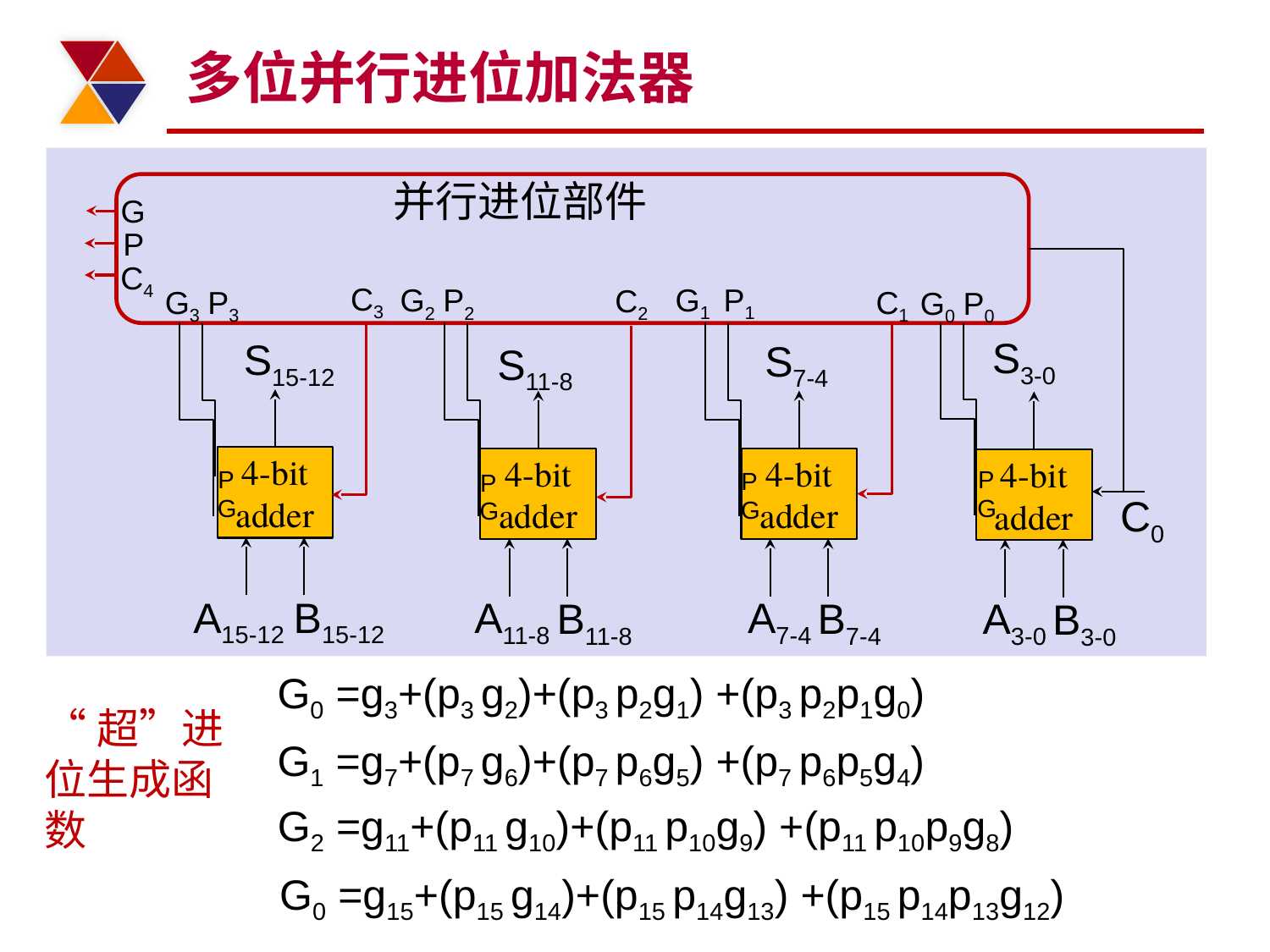

# 多位并行进位加法器

并行进位部件

G
P
C4
C3
G1
P1
G2
P2
C2
G3
P3
C1
G0
P0
S3-0
4-bit adder
C0
A3-0
B3-0
S15-12
4-bit adder
A15-12
B15-12
S7-4
4-bit adder
A7-4
B7-4
S11-8
4-bit adder
A11-8
B11-8
P
P
P
P
G
G
G
G
G0 =g3+(p3 g2)+(p3 p2g1) +(p3 p2p1g0)
“超”进位生成函数
G1 =g7+(p7 g6)+(p7 p6g5) +(p7 p6p5g4)
G2 =g11+(p11 g10)+(p11 p10g9) +(p11 p10p9g8)
G0 =g15+(p15 g14)+(p15 p14g13) +(p15 p14p13g12)